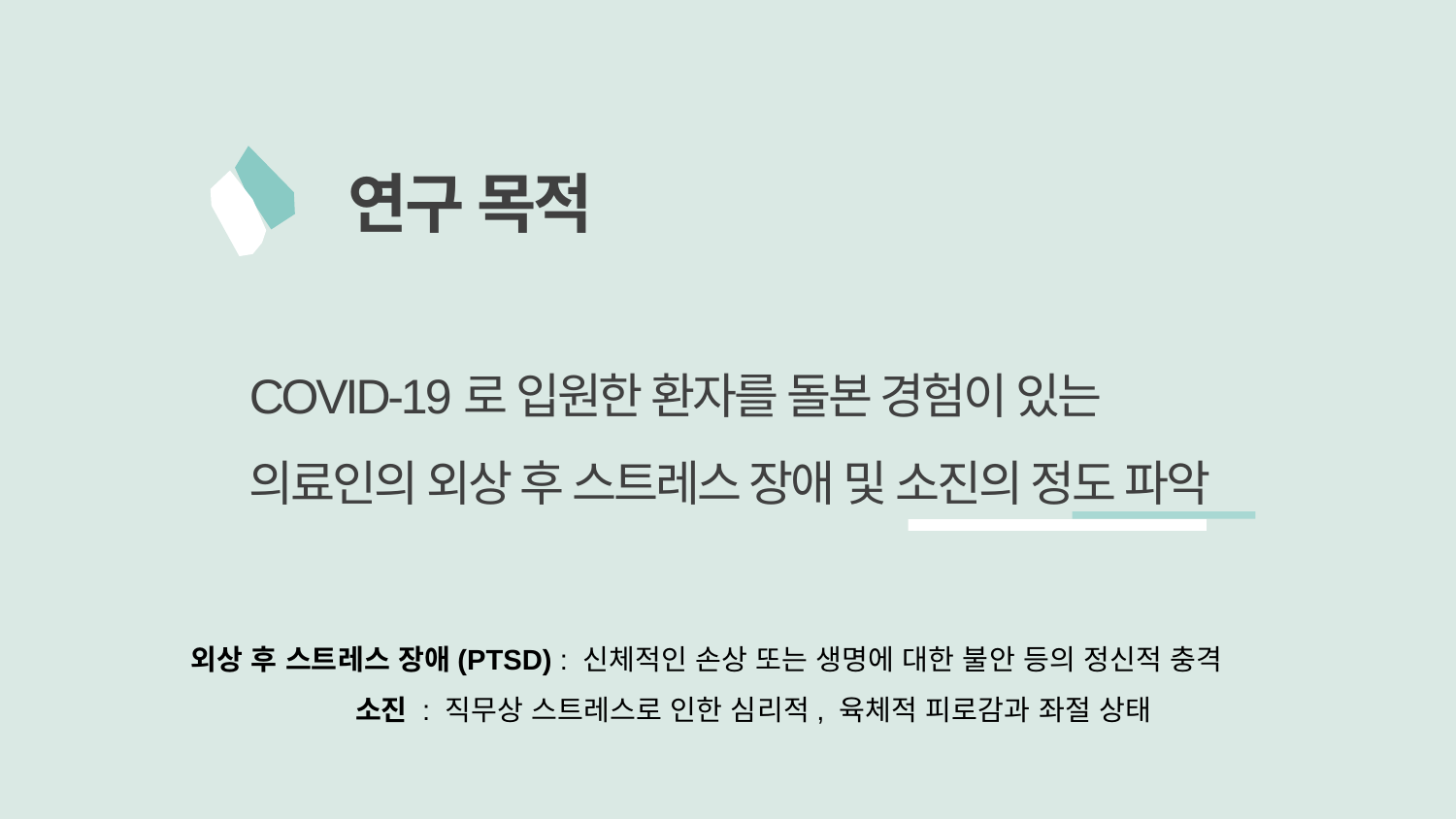

연구 목적
COVID-19로 입원한 환자를 돌본 경험이 있는 의료인의 외상 후 스트레스 장애 및 소진의 정도 파악

외상 후 스트레스 장애(PTSD) : 신체적인 손상 또는 생명에 대한 불안 등의 정신적 충격
소진 : 직무상 스트레스로 인한 심리적, 육체적 피로감과 좌절 상태